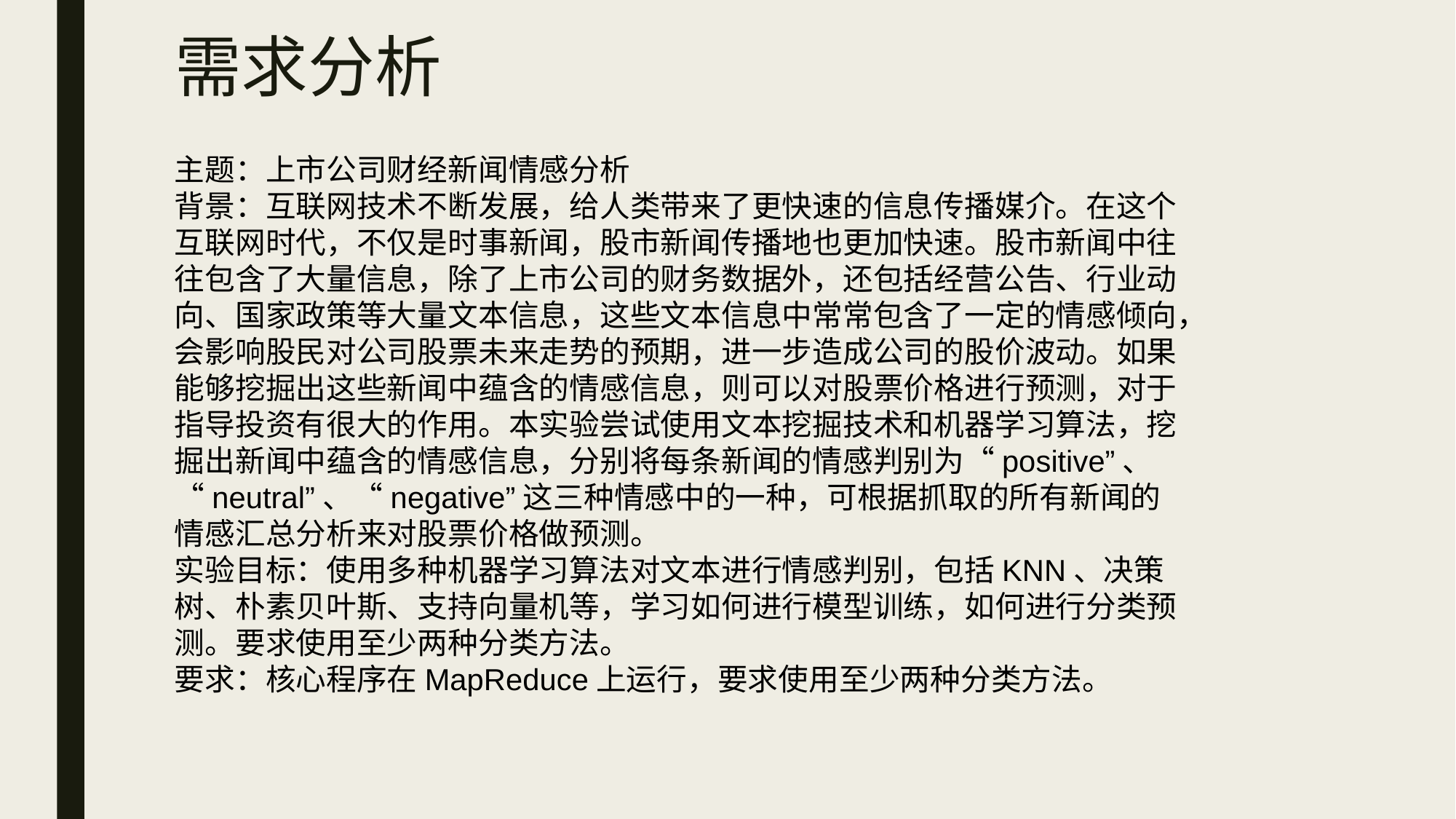

# 需求分析
主题：上市公司财经新闻情感分析
背景：互联网技术不断发展，给人类带来了更快速的信息传播媒介。在这个互联网时代，不仅是时事新闻，股市新闻传播地也更加快速。股市新闻中往往包含了大量信息，除了上市公司的财务数据外，还包括经营公告、行业动向、国家政策等大量文本信息，这些文本信息中常常包含了一定的情感倾向，会影响股民对公司股票未来走势的预期，进一步造成公司的股价波动。如果能够挖掘出这些新闻中蕴含的情感信息，则可以对股票价格进行预测，对于指导投资有很大的作用。本实验尝试使用文本挖掘技术和机器学习算法，挖掘出新闻中蕴含的情感信息，分别将每条新闻的情感判别为“positive”、“neutral”、“negative”这三种情感中的一种，可根据抓取的所有新闻的情感汇总分析来对股票价格做预测。
实验目标：使用多种机器学习算法对文本进行情感判别，包括KNN、决策树、朴素贝叶斯、支持向量机等，学习如何进行模型训练，如何进行分类预测。要求使用至少两种分类方法。
要求：核心程序在MapReduce上运行，要求使用至少两种分类方法。